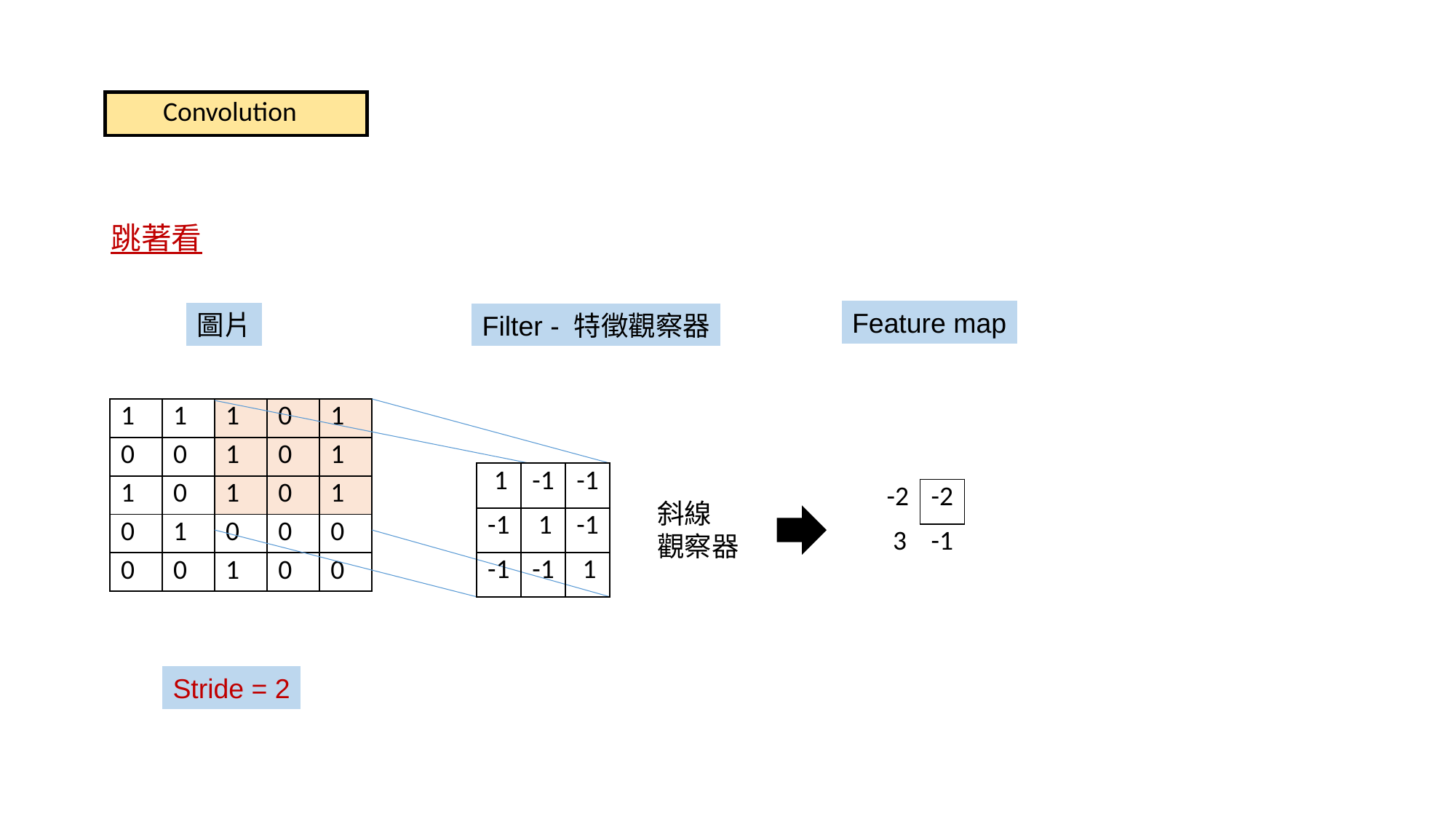

Convolution

跳著看

Feature map
圖片
Filter - 特徵觀察器
| 1 | 1 | 1 | 0 | 1 |
| --- | --- | --- | --- | --- |
| 0 | 0 | 1 | 0 | 1 |
| 1 | 0 | 1 | 0 | 1 |
| 0 | 1 | 0 | 0 | 0 |
| 0 | 0 | 1 | 0 | 0 |
| 1 | -1 | -1 |
| --- | --- | --- |
| -1 | 1 | -1 |
| -1 | -1 | 1 |
| -2 | -2 |
| --- | --- |
| 3 | -1 |
斜線
觀察器

Stride = 2